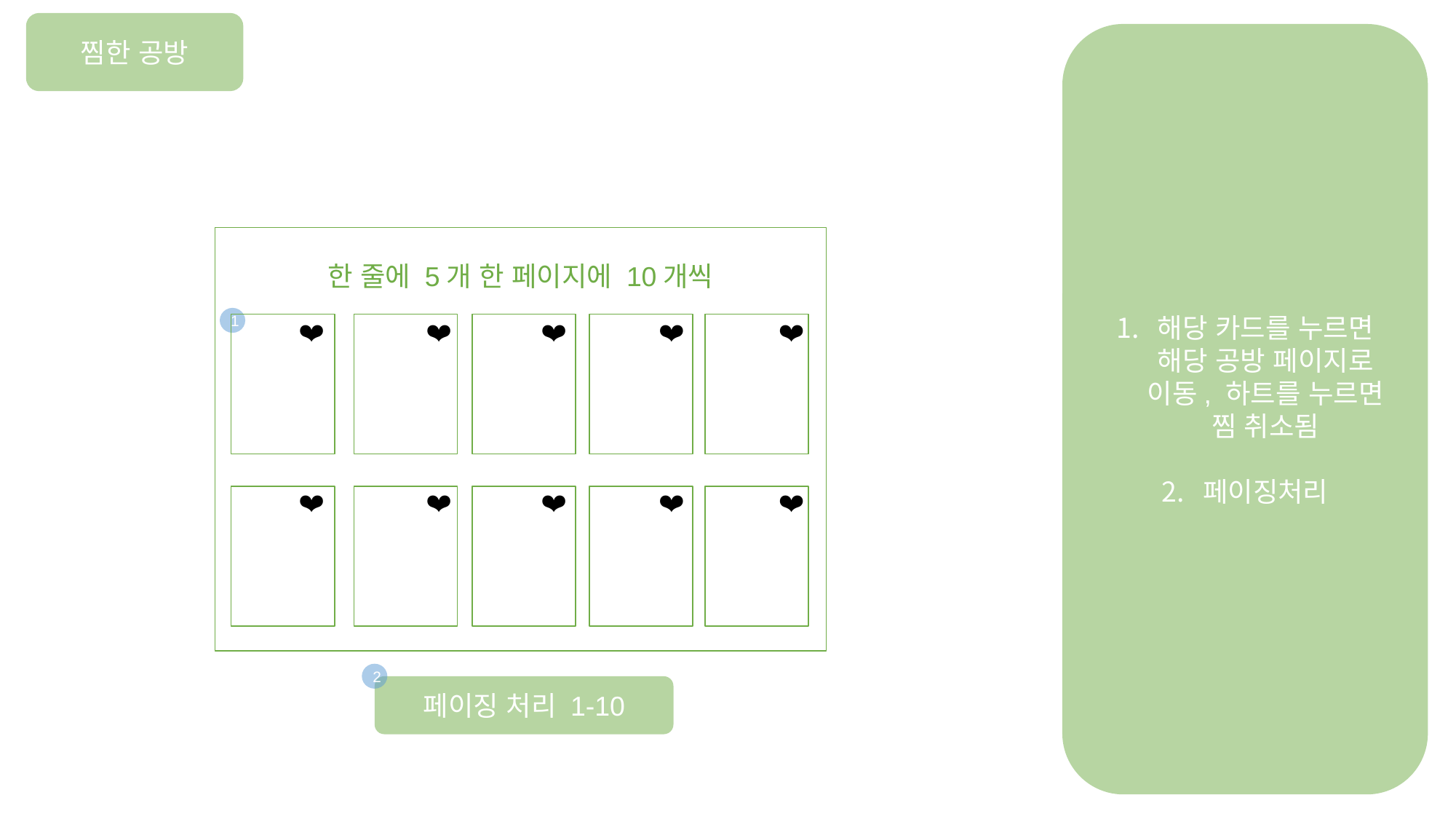

찜한 공방
해당 카드를 누르면 해당 공방 페이지로 이동, 하트를 누르면 찜 취소됨

페이징처리
한 줄에 5개 한 페이지에 10개씩

1
❤
❤
❤
❤
❤

❤
❤
❤
❤
❤

2
페이징 처리 1-10